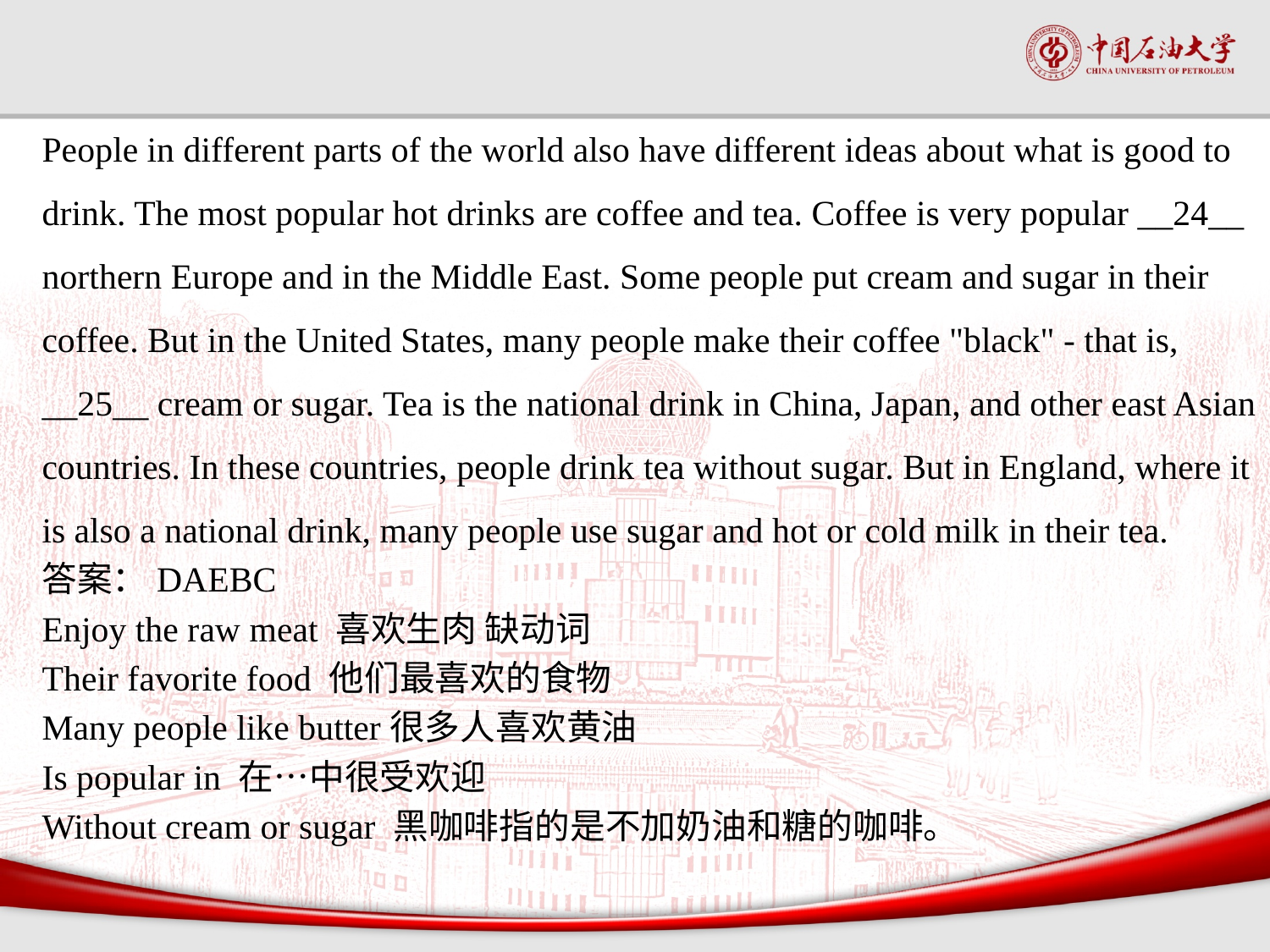

#

People in different parts of the world also have different ideas about what is good to drink. The most popular hot drinks are coffee and tea. Coffee is very popular __24__ northern Europe and in the Middle East. Some people put cream and sugar in their coffee. But in the United States, many people make their coffee "black" - that is, __25__ cream or sugar. Tea is the national drink in China, Japan, and other east Asian countries. In these countries, people drink tea without sugar. But in England, where it is also a national drink, many people use sugar and hot or cold milk in their tea.
答案：DAEBC
Enjoy the raw meat 喜欢生肉 缺动词
Their favorite food 他们最喜欢的食物
Many people like butter很多人喜欢黄油
Is popular in 在…中很受欢迎
Without cream or sugar 黑咖啡指的是不加奶油和糖的咖啡。